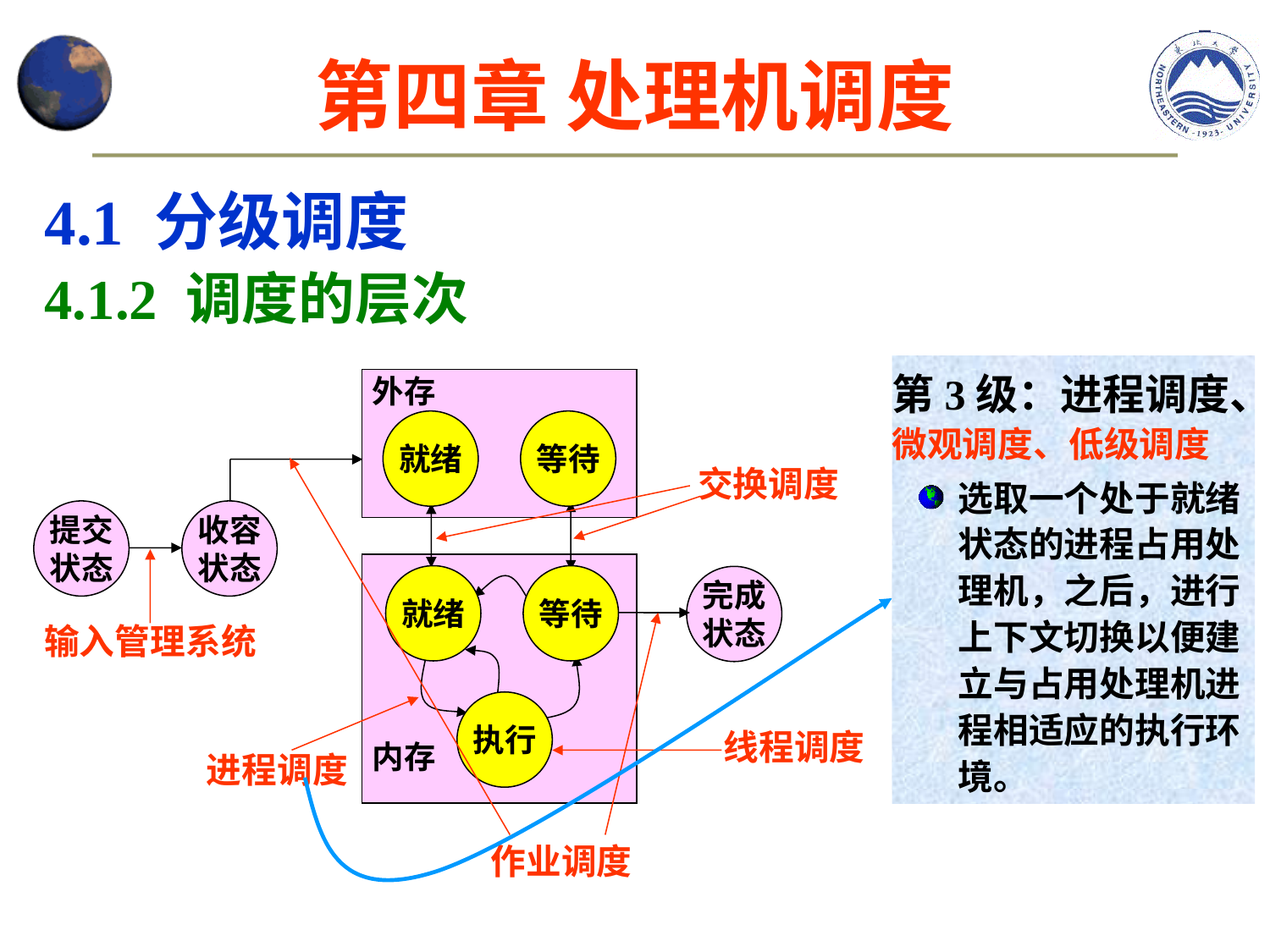

# 第四章 处理机调度
4.1 分级调度
4.1.2 调度的层次
第3级：进程调度、微观调度、低级调度
选取一个处于就绪状态的进程占用处理机，之后，进行上下文切换以便建立与占用处理机进程相适应的执行环境。

外存

提交
状态
收容
状态

完成
状态

内存
就绪
等待
交换调度

作业调度

输入管理系统
就绪
等待

执行

进程调度
线程调度